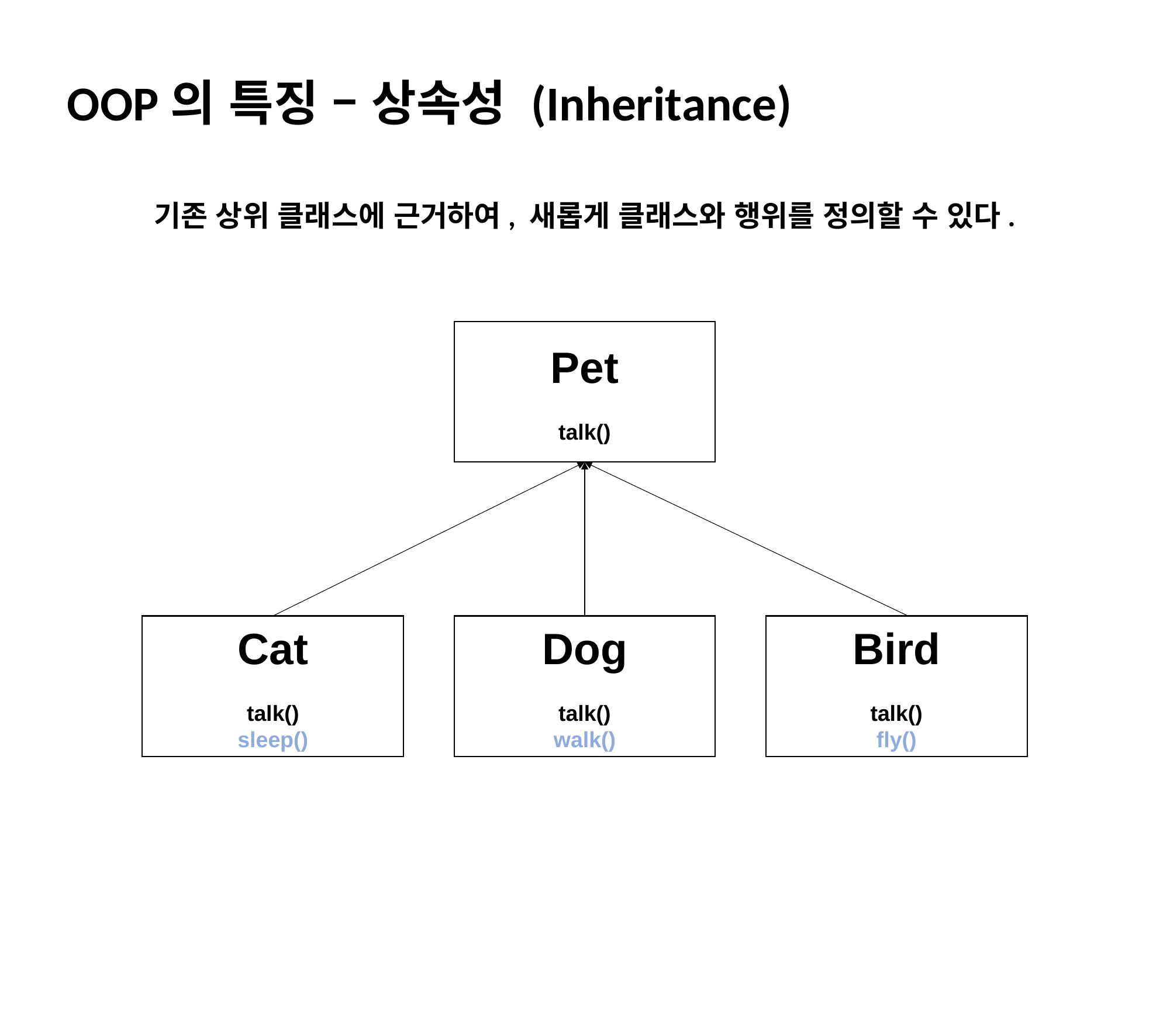

OOP의 특징 – 상속성 (Inheritance)
기존 상위 클래스에 근거하여, 새롭게 클래스와 행위를 정의할 수 있다.
Pet

talk()
Cat

talk()
sleep()
Dog

talk()
walk()
Bird

talk()
fly()